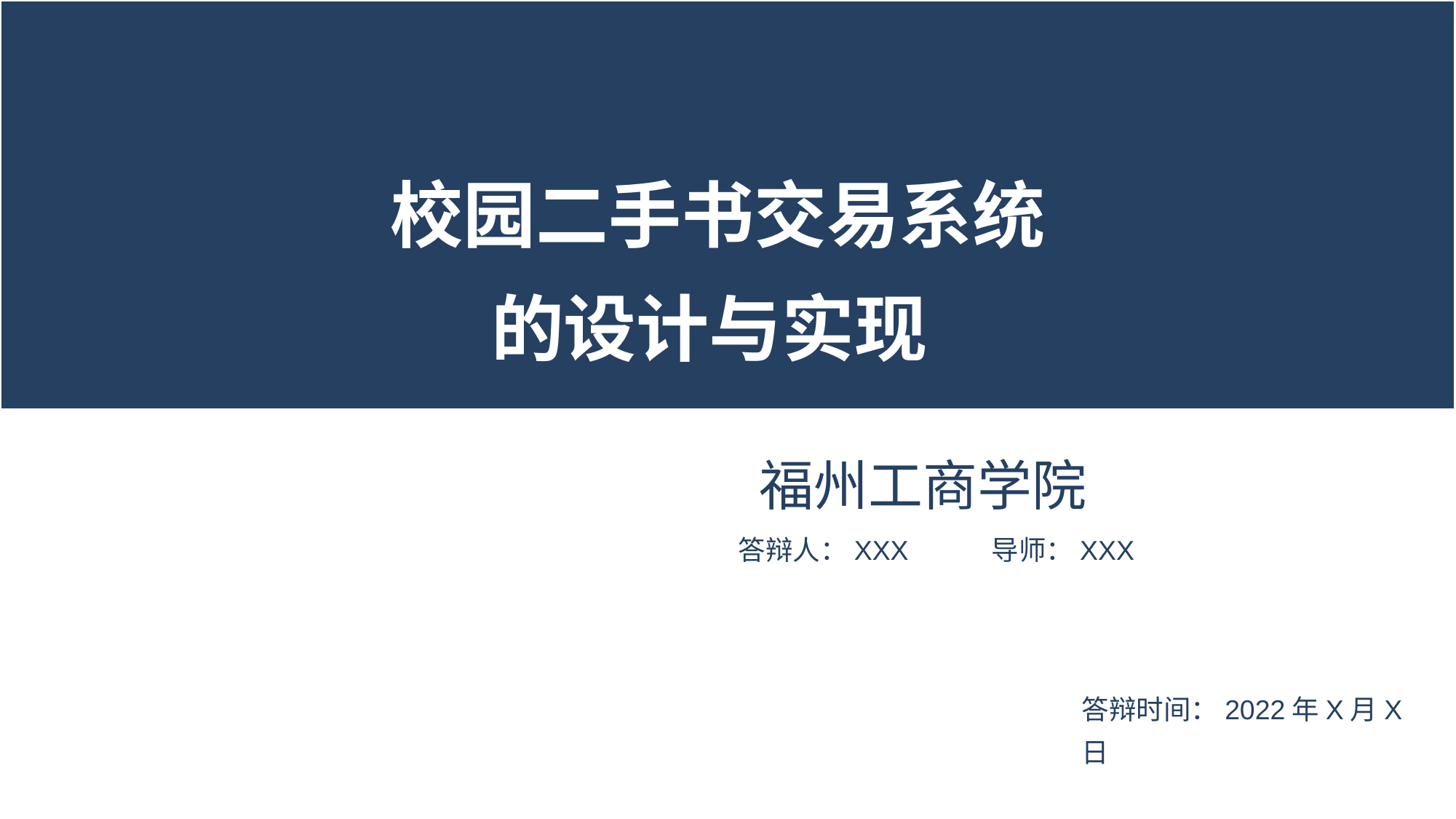

# 校园二手书交易系统 的设计与实现
福州工商学院
答辩人：XXX          导师：XXX
答辩时间：2022年X月X日